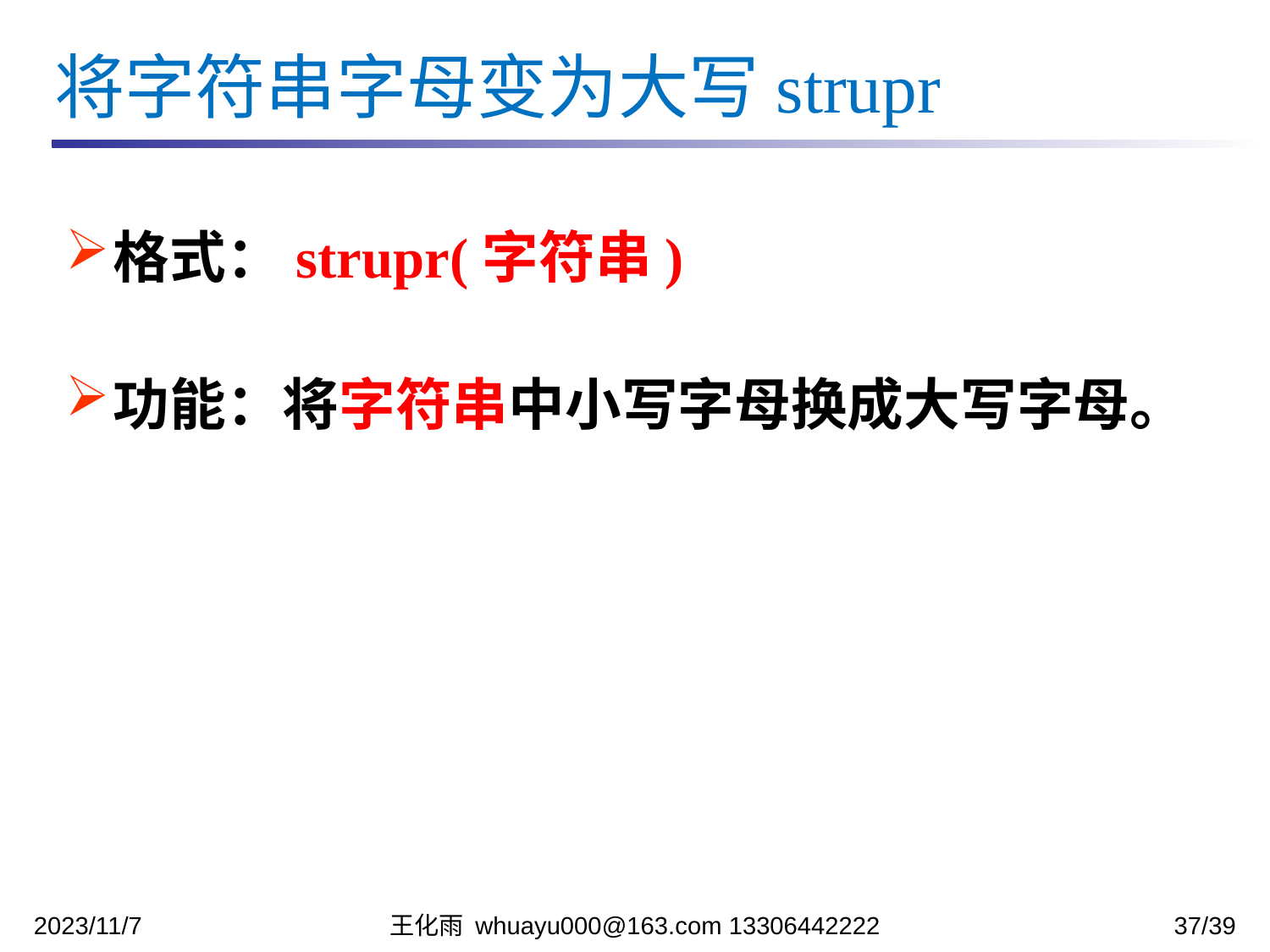

将字符串字母变为大写strupr
格式：strupr(字符串)
功能：将字符串中小写字母换成大写字母。
2023/11/7
王化雨 whuayu000@163.com 13306442222
37/39